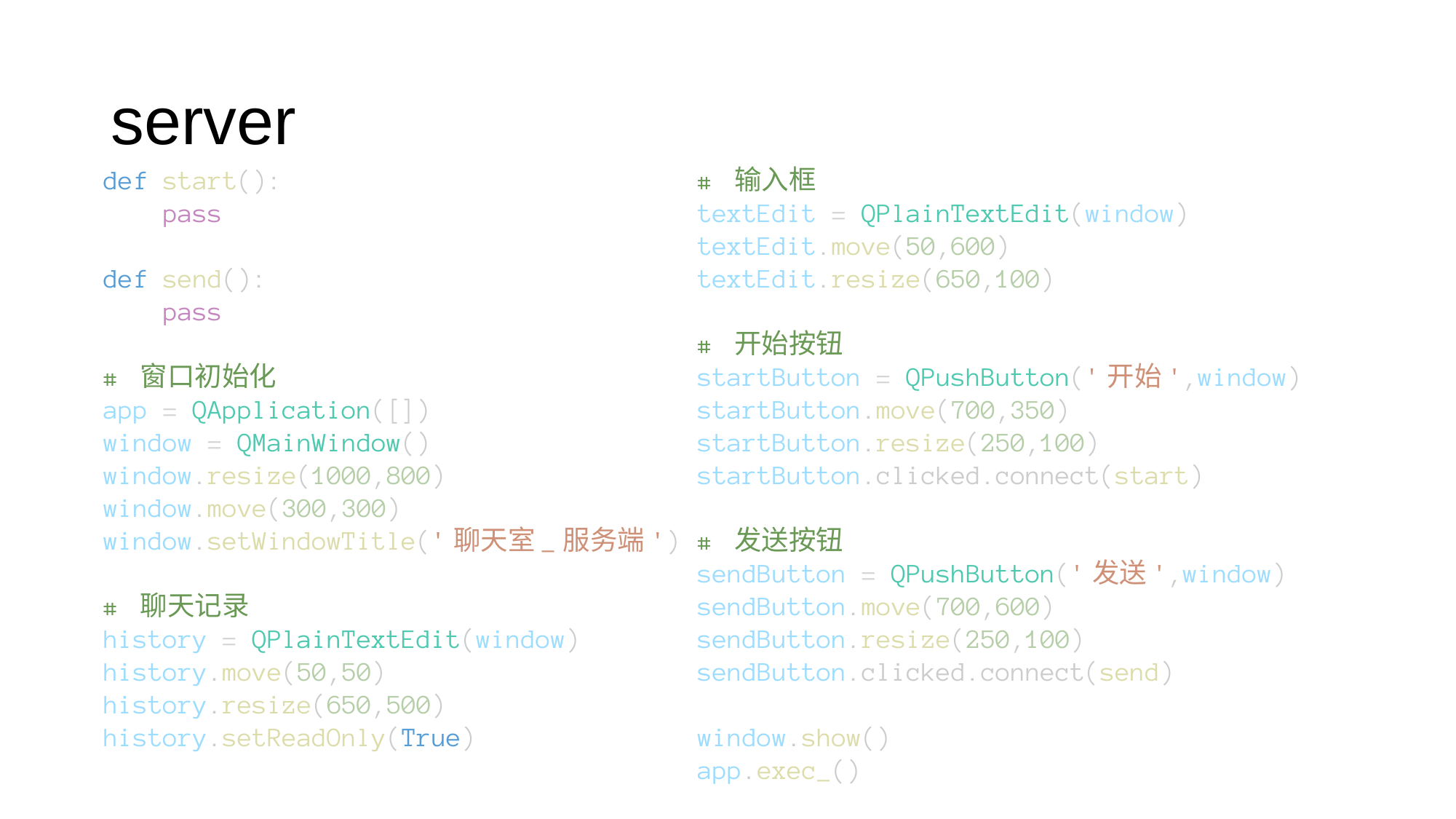

# server
def start():
    pass
def send():
    pass
# 窗口初始化
app = QApplication([])
window = QMainWindow()
window.resize(1000,800)
window.move(300,300)
window.setWindowTitle('聊天室_服务端')
# 聊天记录
history = QPlainTextEdit(window)
history.move(50,50)
history.resize(650,500)
history.setReadOnly(True)
# 输入框
textEdit = QPlainTextEdit(window)
textEdit.move(50,600)
textEdit.resize(650,100)
# 开始按钮
startButton = QPushButton('开始',window)
startButton.move(700,350)
startButton.resize(250,100)
startButton.clicked.connect(start)
# 发送按钮
sendButton = QPushButton('发送',window)
sendButton.move(700,600)
sendButton.resize(250,100)
sendButton.clicked.connect(send)
window.show()
app.exec_()